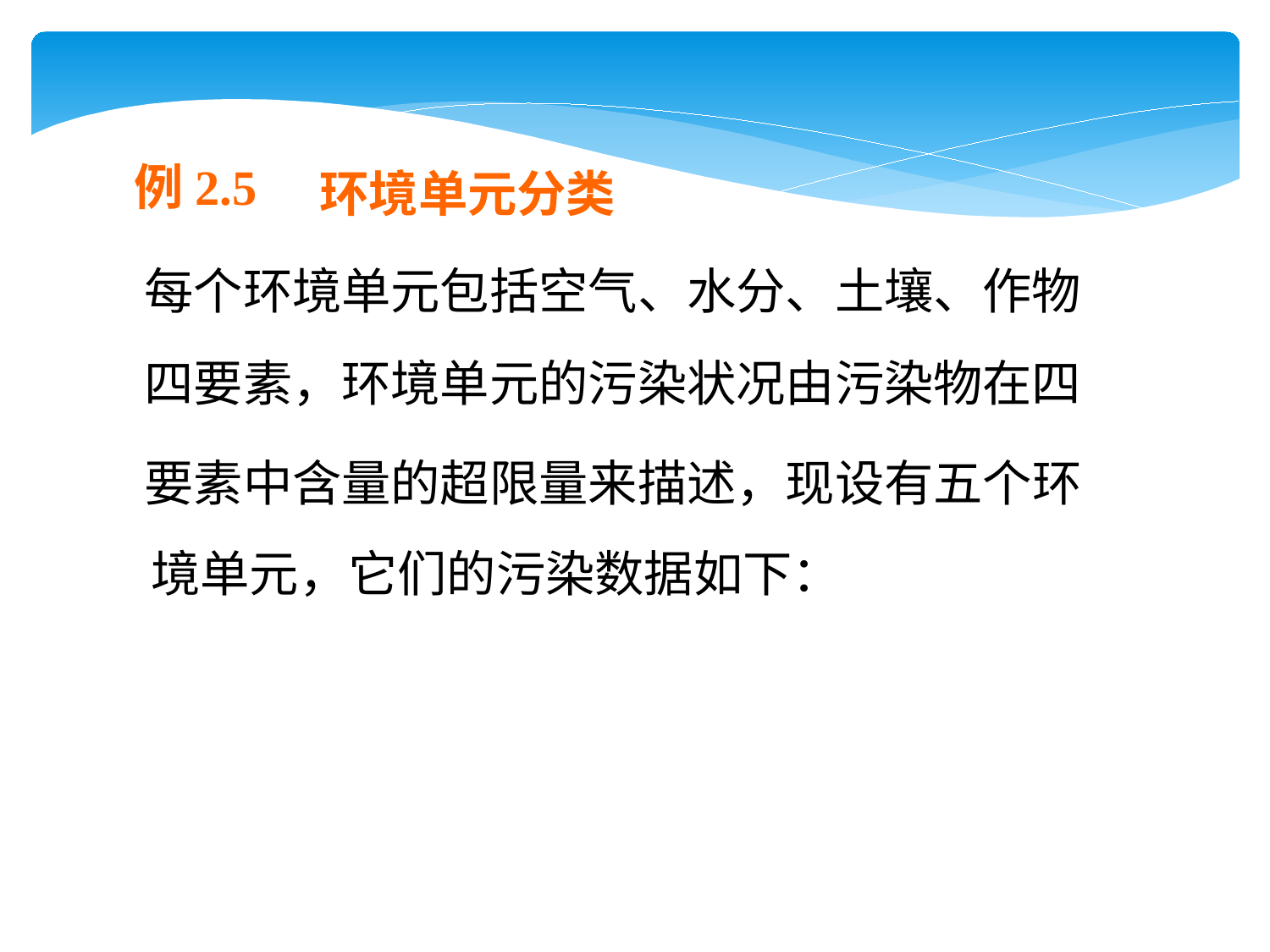

例2.5
 环境单元分类
每个环境单元包括空气、水分、土壤、作物
四要素，环境单元的污染状况由污染物在四
要素中含量的超限量来描述，现设有五个环
境单元，它们的污染数据如下：